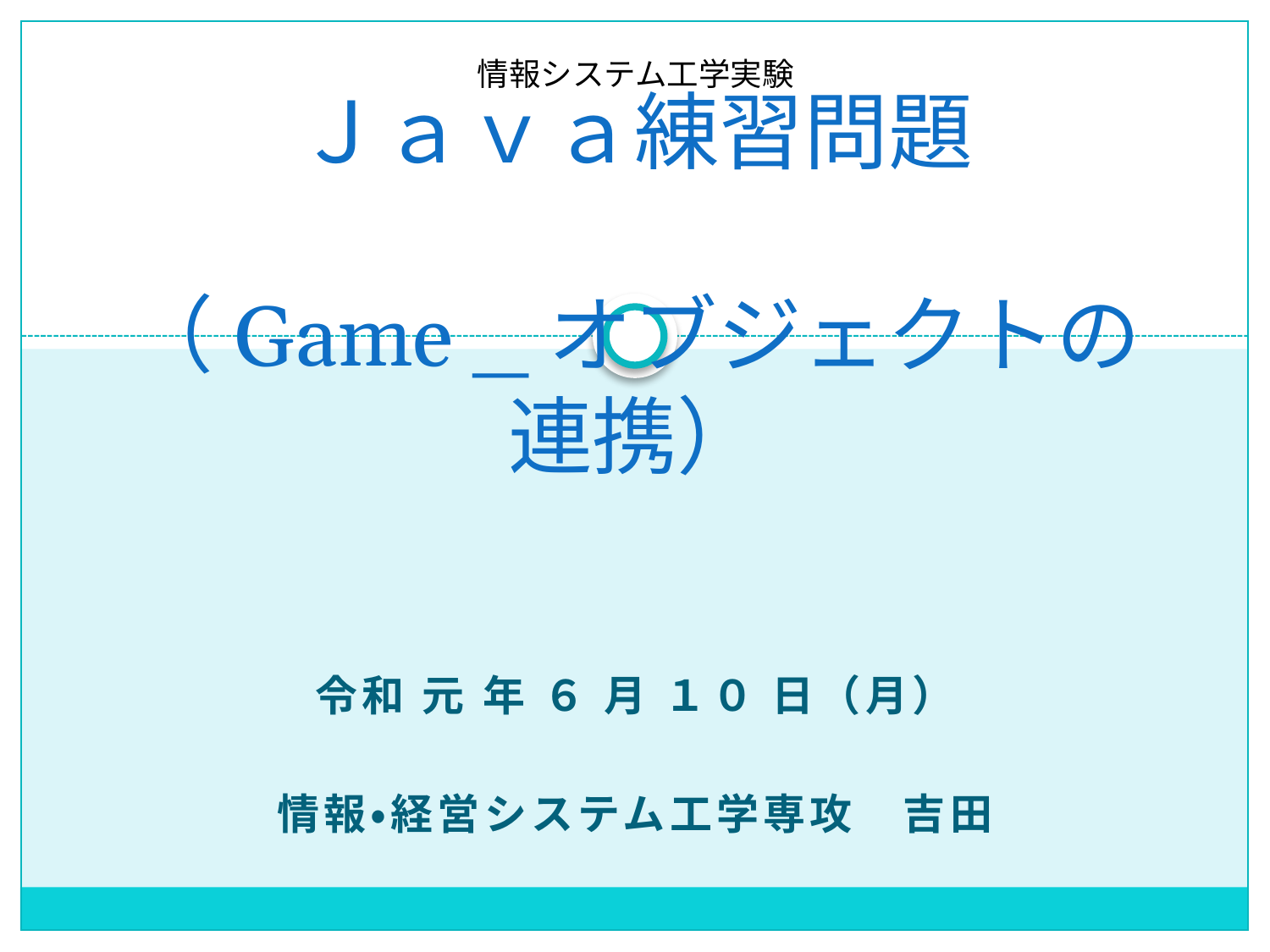

情報システム工学実験
# Ｊａｖａ練習問題 （Game _オブジェクトの連携）
令和 元 年 ６ 月 １０ 日（月）

情報・経営システム工学専攻　吉田